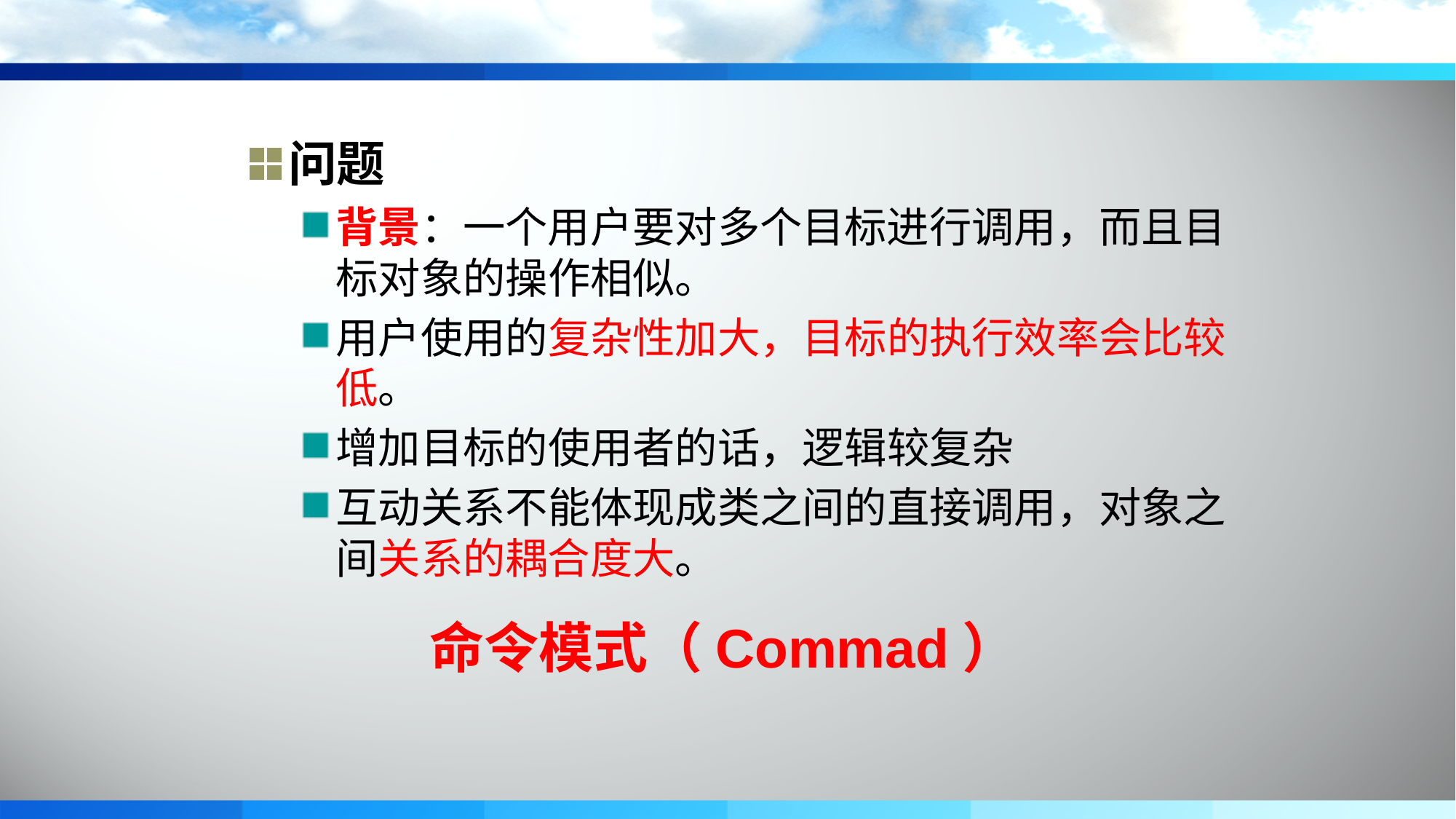

问题
背景：一个用户要对多个目标进行调用，而且目标对象的操作相似。
用户使用的复杂性加大，目标的执行效率会比较低。
增加目标的使用者的话，逻辑较复杂
互动关系不能体现成类之间的直接调用，对象之间关系的耦合度大。
命令模式（Commad）